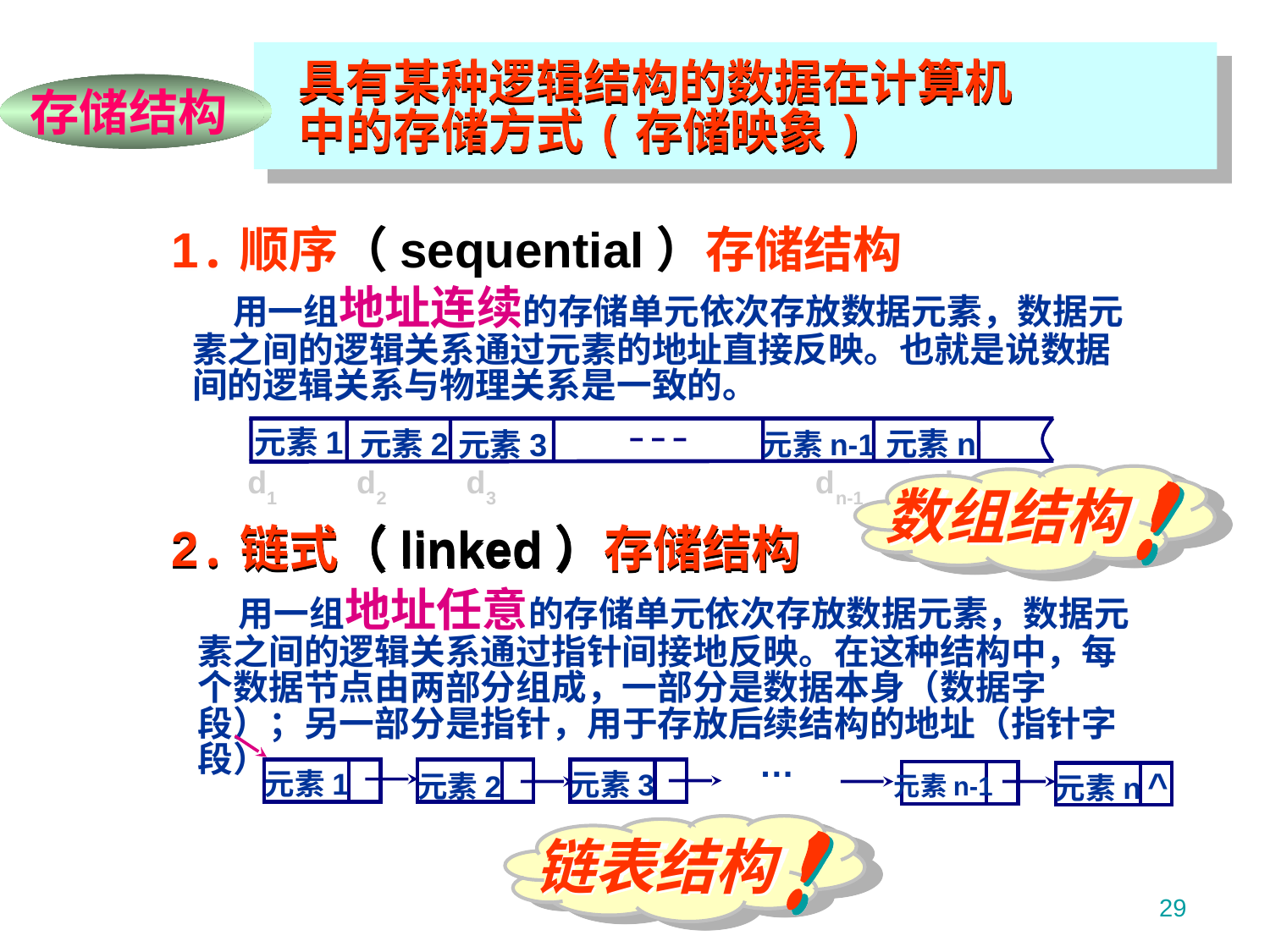

具有某种逻辑结构的数据在计算机
中的存储方式(存储映象)

物理结构

存储结构
1.顺序（sequential）存储结构
    用一组地址连续的存储单元依次存放数据元素，数据元素之间的逻辑关系通过元素的地址直接反映。也就是说数据间的逻辑关系与物理关系是一致的。
元素1
元素n
元素2

元素3

元素n-1

d1         d2         d3                                    dn-1        dn

数组结构

2.链式（linked）存储结构
    用一组地址任意的存储单元依次存放数据元素，数据元素之间的逻辑关系通过指针间接地反映。在这种结构中，每个数据节点由两部分组成，一部分是数据本身（数据字段）；另一部分是指针，用于存放后续结构的地址（指针字段）

…
^
元素1

元素3

元素2

元素n

元素n-1

链表结构

29